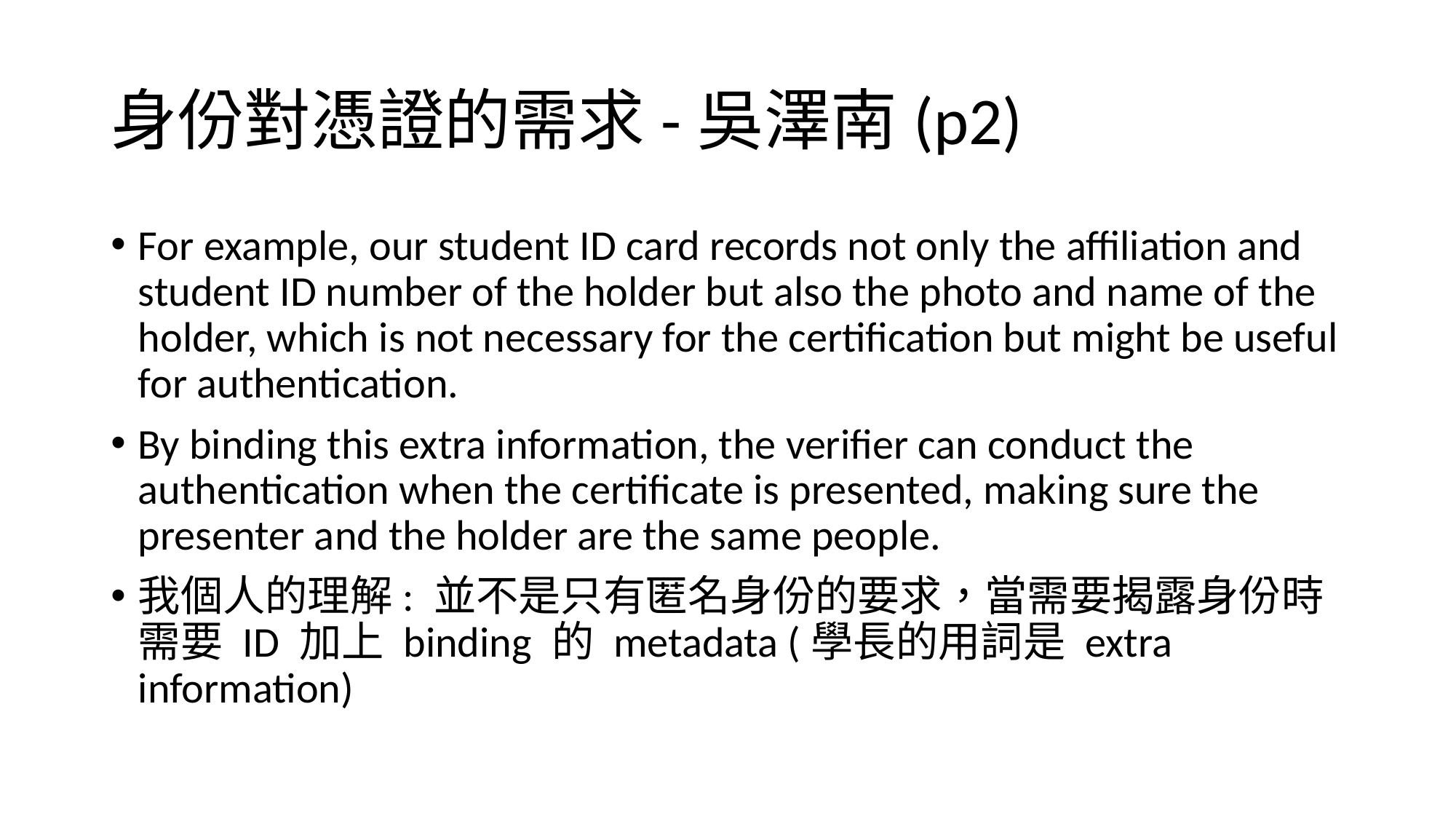

# 身份對憑證的需求-吳澤南(p2)
For example, our student ID card records not only the affiliation and student ID number of the holder but also the photo and name of the holder, which is not necessary for the certification but might be useful for authentication.
By binding this extra information, the verifier can conduct the authentication when the certificate is presented, making sure the presenter and the holder are the same people.
我個人的理解: 並不是只有匿名身份的要求，當需要揭露身份時需要 ID 加上 binding 的 metadata (學長的用詞是 extra information)